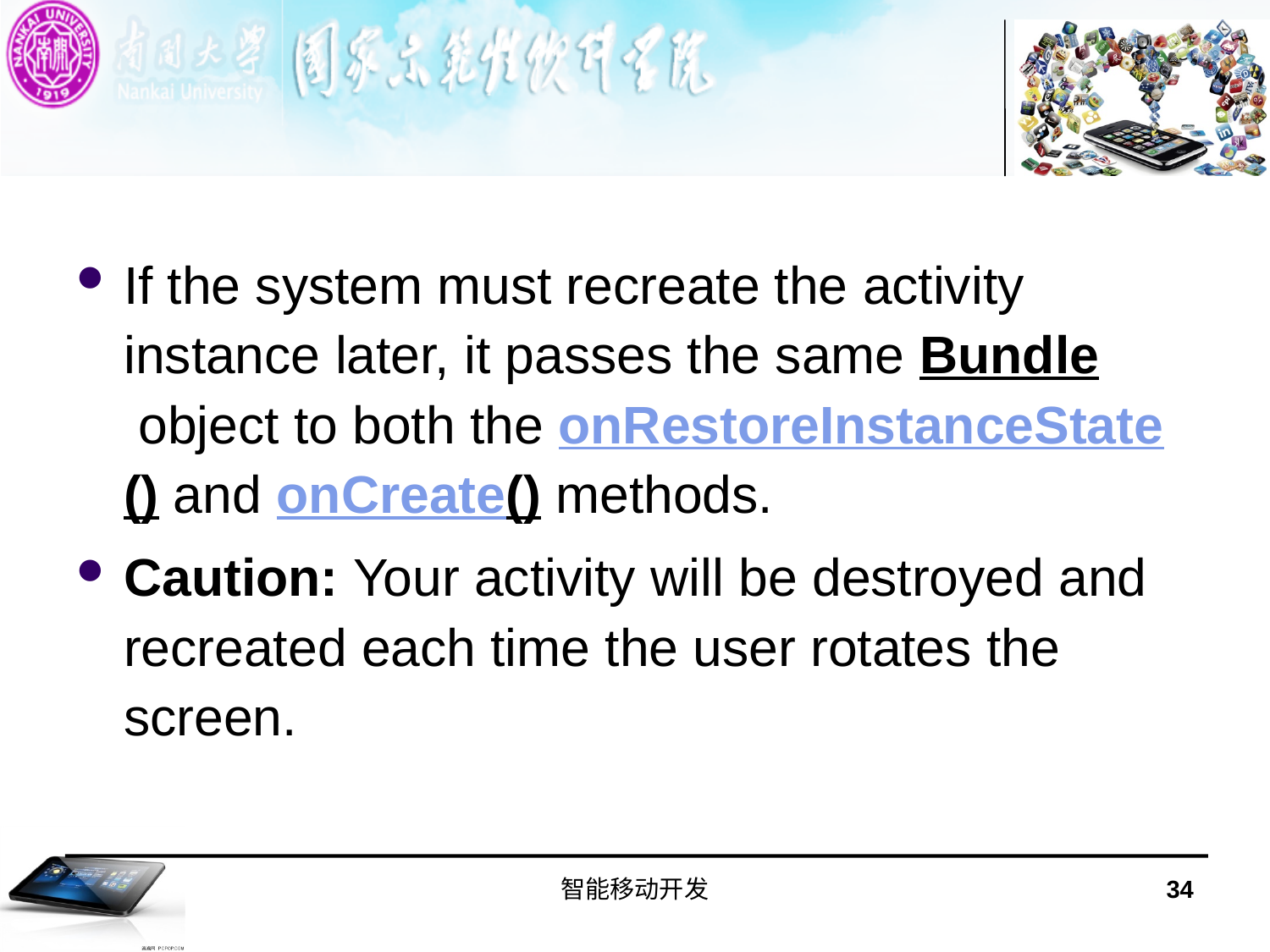

#
If the system must recreate the activity instance later, it passes the same Bundle object to both the onRestoreInstanceState() and onCreate() methods.
Caution: Your activity will be destroyed and recreated each time the user rotates the screen.

智能移动开发
34